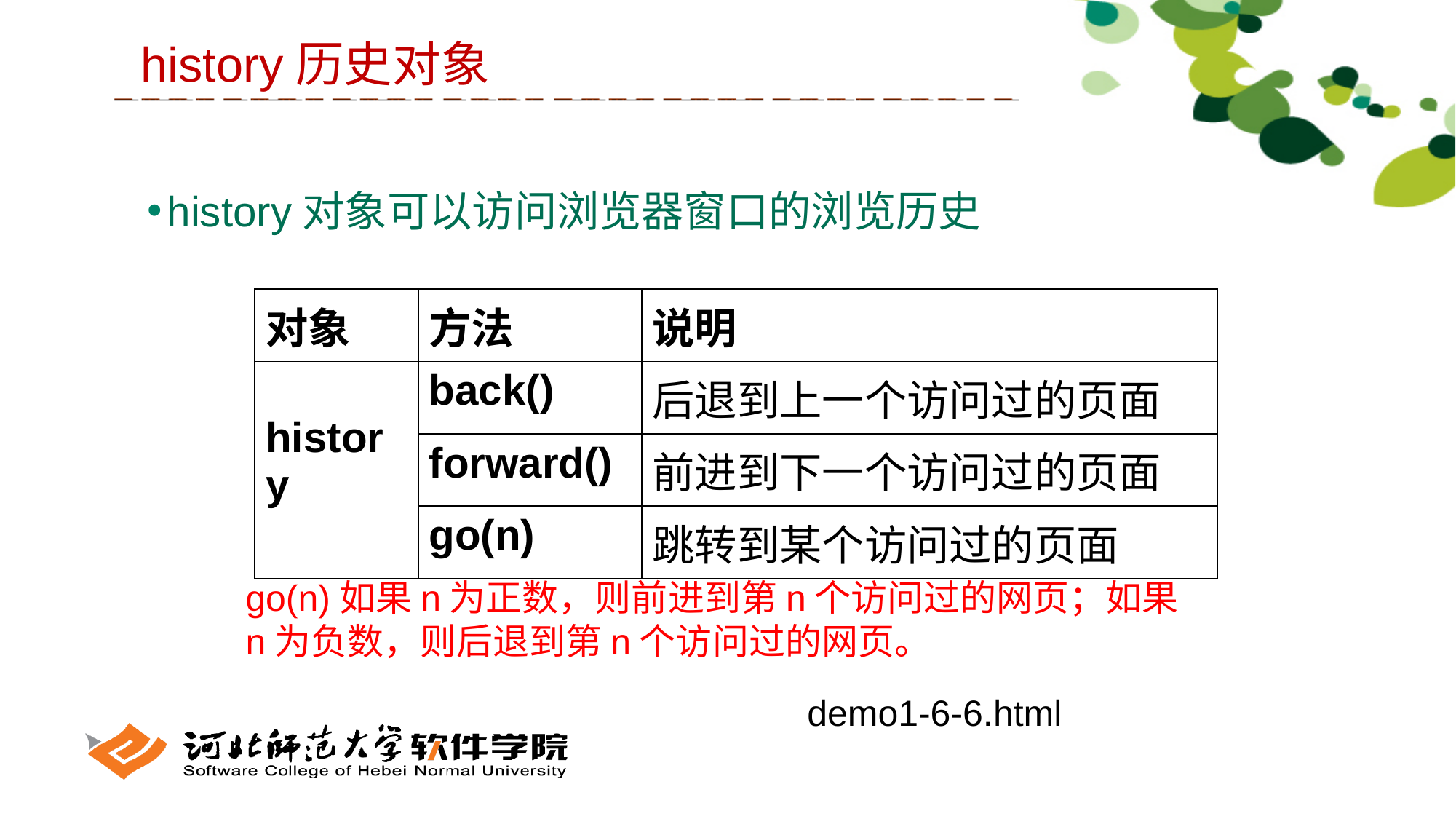

history历史对象
history对象可以访问浏览器窗口的浏览历史

| 对象 | 方法 | 说明 |
| --- | --- | --- |
| history | back() | 后退到上一个访问过的页面 |
|  | forward() | 前进到下一个访问过的页面 |
|  | go(n) | 跳转到某个访问过的页面 |
go(n)如果n为正数，则前进到第n个访问过的网页；如果n为负数，则后退到第n个访问过的网页。
demo1-6-6.html